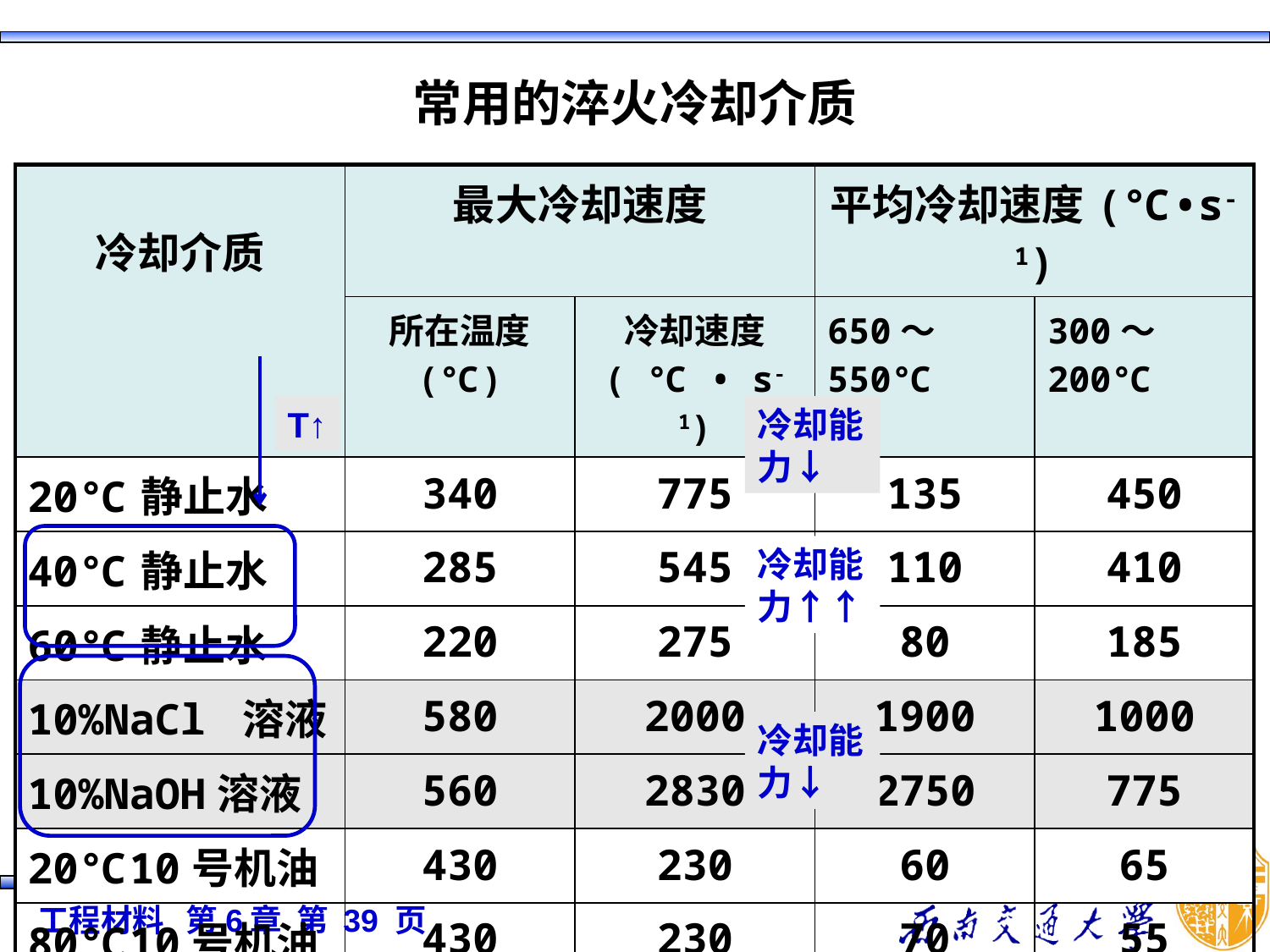

# 常用的淬火冷却介质
| 冷却介质 | 最大冷却速度 |  | 平均冷却速度(℃•s-1) |  |
| --- | --- | --- | --- | --- |
|  | 所在温度 (℃) | 冷却速度 ( ℃ • s-1) | 650～550℃ | 300～200℃ |
| 20℃静止水 | 340 | 775 | 135 | 450 |
| 40℃静止水 | 285 | 545 | 110 | 410 |
| 60℃静止水 | 220 | 275 | 80 | 185 |
| 10%NaCl 溶液 | 580 | 2000 | 1900 | 1000 |
| 10%NaOH溶液 | 560 | 2830 | 2750 | 775 |
| 20℃10号机油 | 430 | 230 | 60 | 65 |
| 80℃10号机油 | 430 | 230 | 70 | 55 |
| 20℃3号锭子油 | 500 | 120 | 100 | 50 |
T↑
冷却能力↓

冷却能力↑↑

冷却能力↓